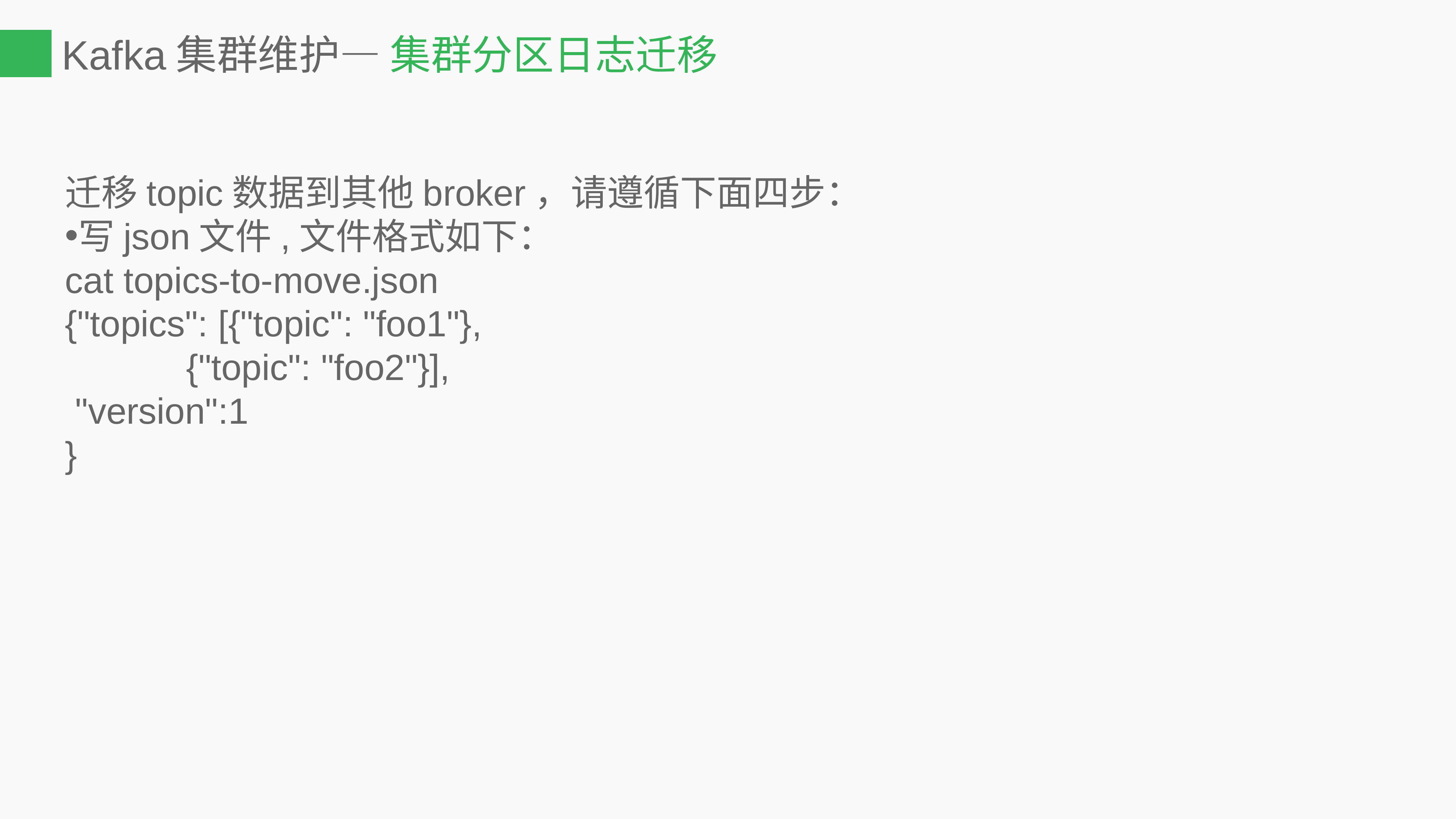

Kafka集群维护— 集群分区日志迁移
迁移topic数据到其他broker，请遵循下面四步：
写json文件,文件格式如下：
cat topics-to-move.json
{"topics": [{"topic": "foo1"},
            {"topic": "foo2"}],
 "version":1
}